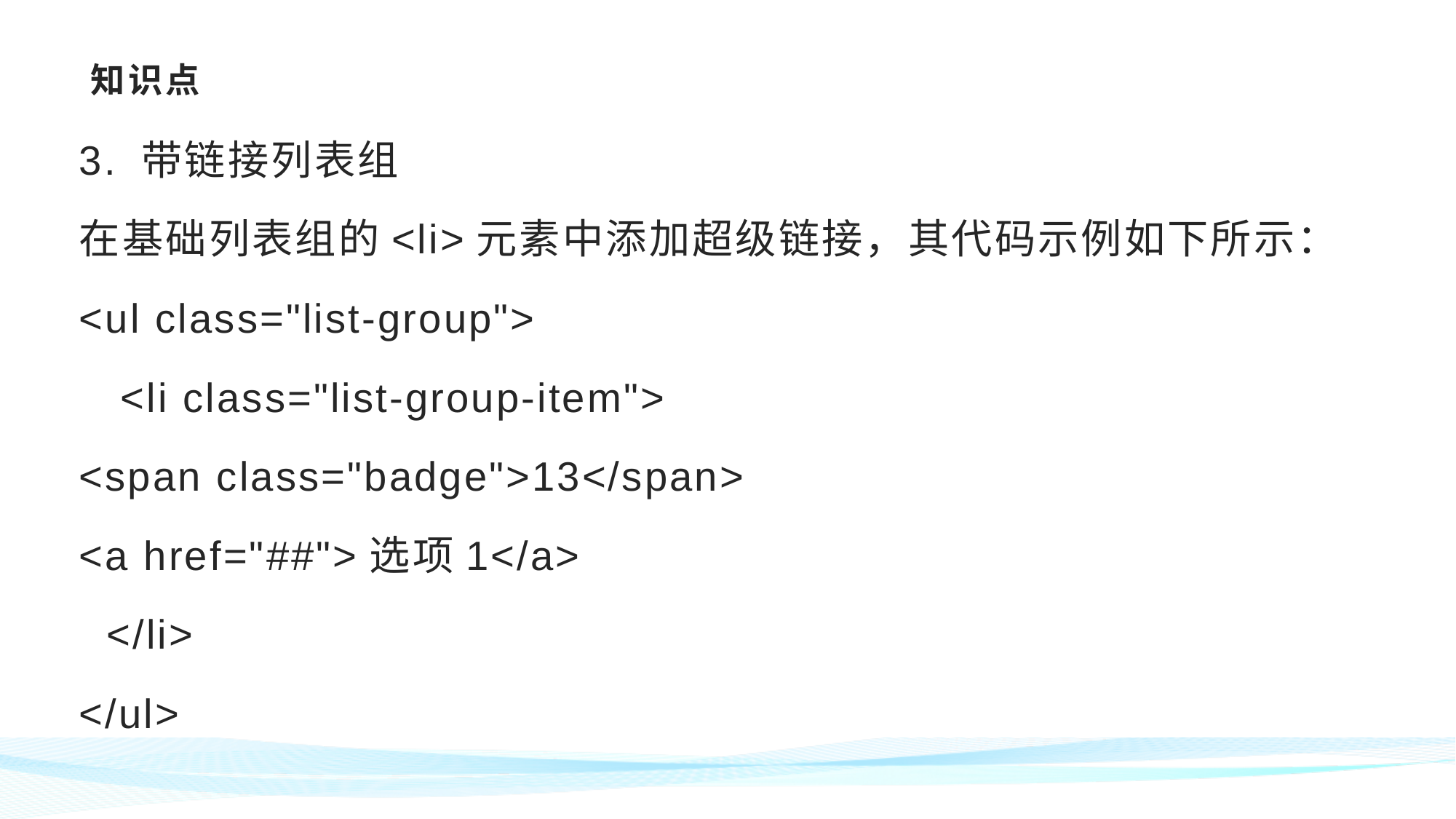

# 知识点
3. 带链接列表组
在基础列表组的<li>元素中添加超级链接，其代码示例如下所示：
<ul class="list-group">
   <li class="list-group-item">
<span class="badge">13</span>
<a href="##">选项1</a>
  </li>
</ul>